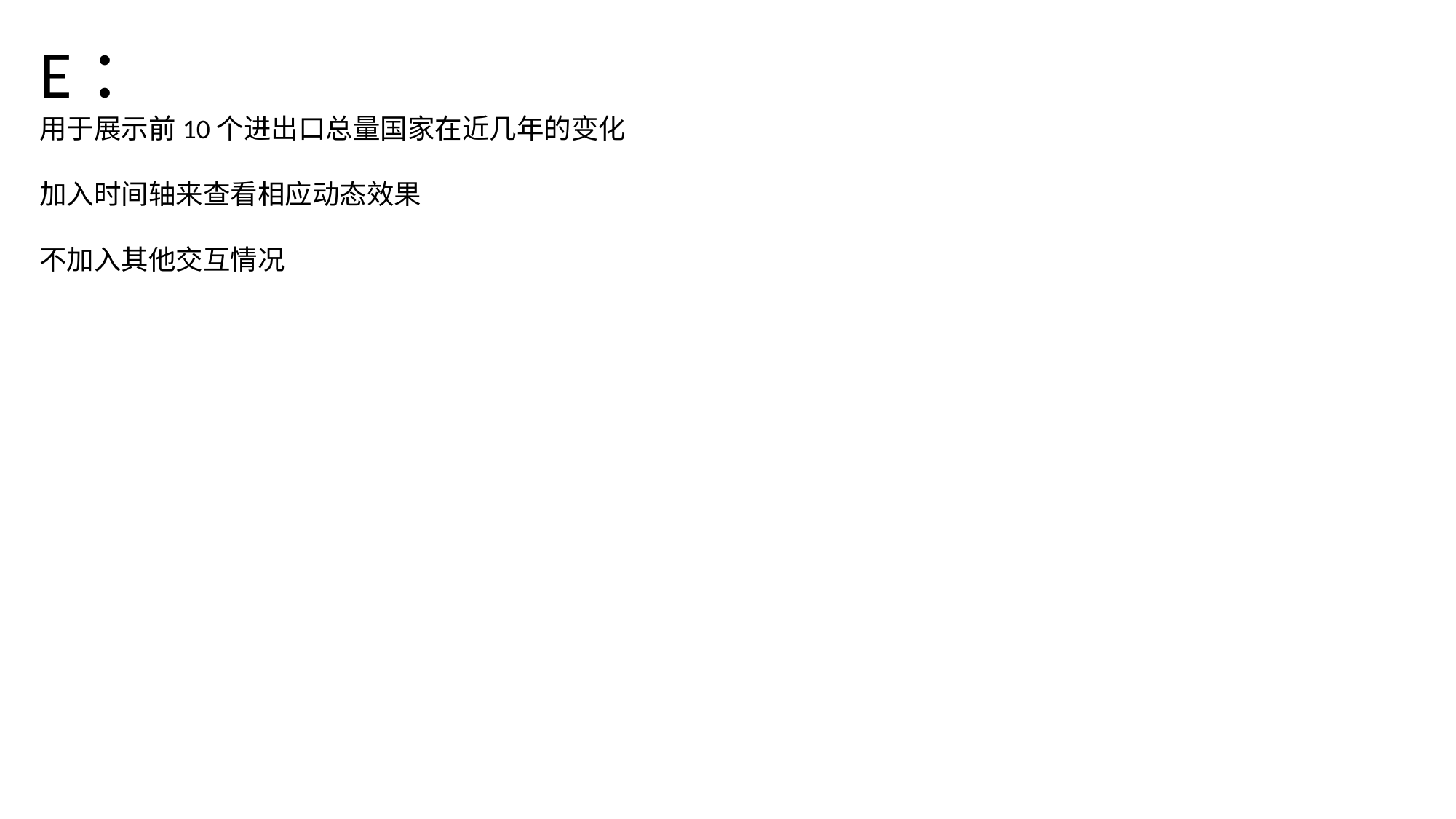

E：
用于展示前10个进出口总量国家在近几年的变化

加入时间轴来查看相应动态效果

不加入其他交互情况